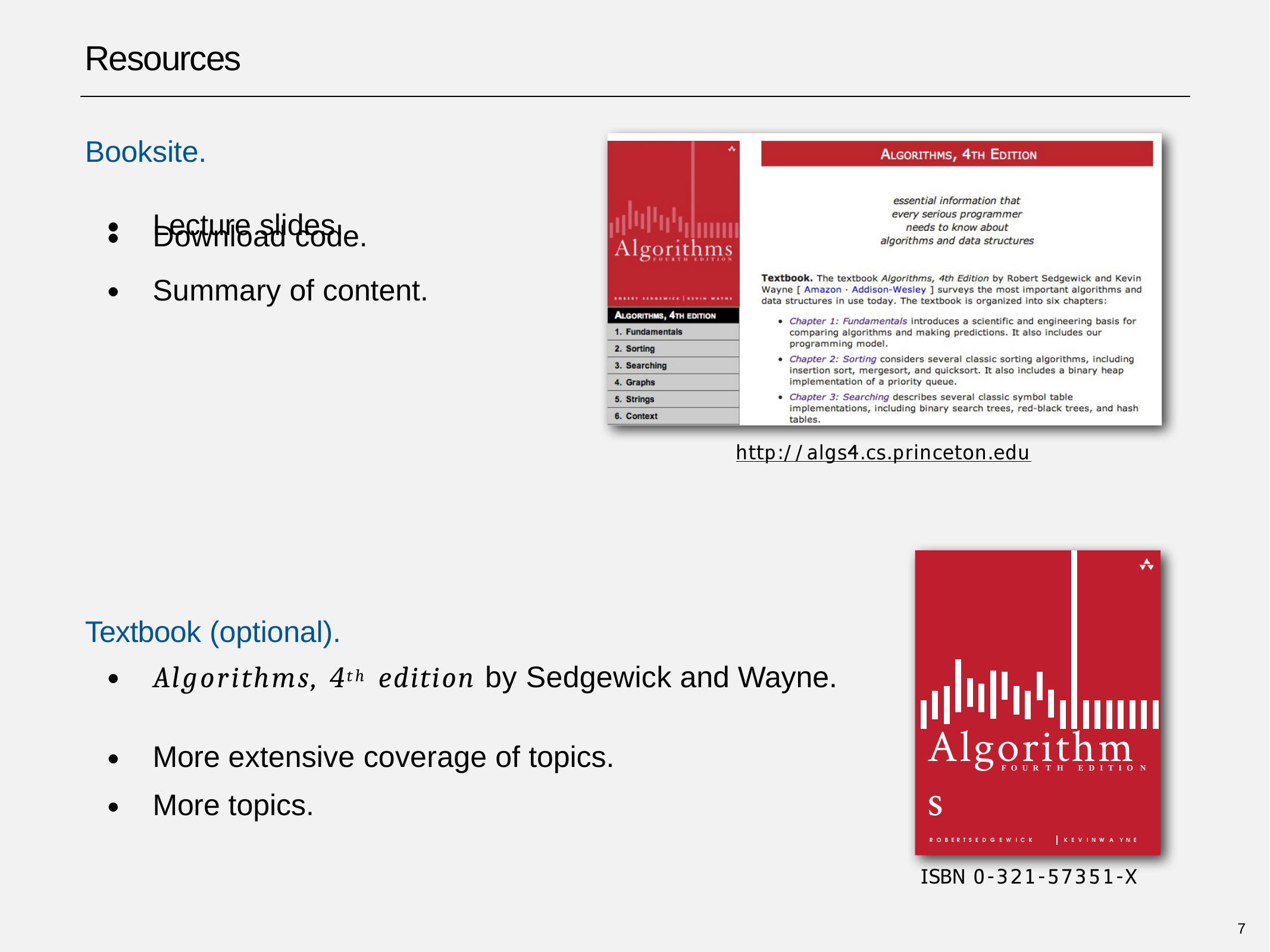

Resources

Booksite.

# ・Lecture slides.
・Download code.
・Summary of content.
http://algs4.cs.princeton.edu

Textbook (optional).
・Algorithms, 4th edition by Sedgewick and Wayne.

・More extensive coverage of topics.

Algorithms
・More topics.
F O U R   T H	E D I T I O N

R O B E R T S E D G E W I C K
K E V I N W A Y N E
ISBN 0-321-57351-X
7